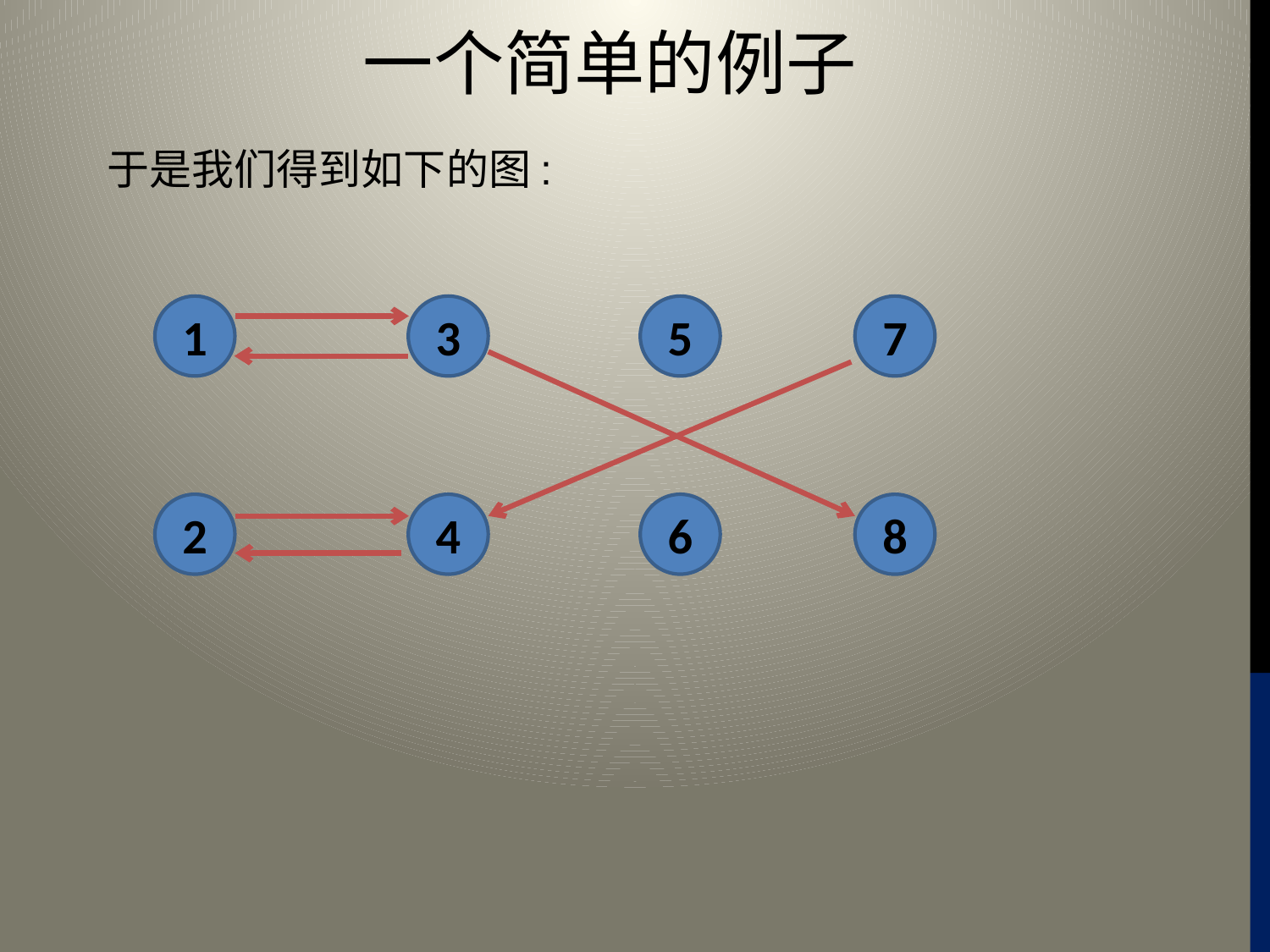

# 一个简单的例子
于是我们得到如下的图:
1
3
5
7
2
4
6
8